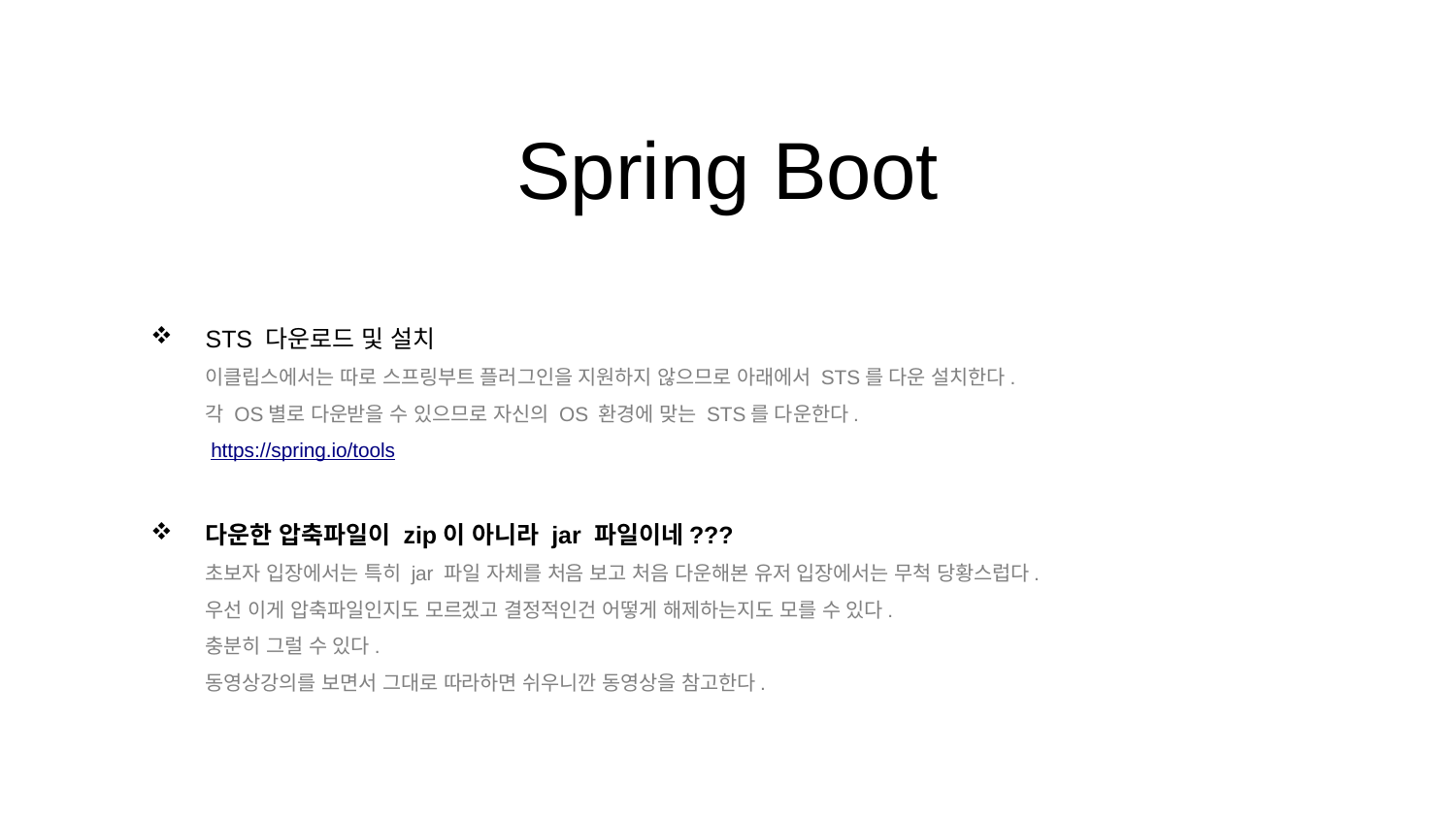

Spring Boot
STS 다운로드 및 설치
이클립스에서는 따로 스프링부트 플러그인을 지원하지 않으므로 아래에서 STS를 다운 설치한다.
각 OS별로 다운받을 수 있으므로 자신의 OS 환경에 맞는 STS를 다운한다.
 https://spring.io/tools

다운한 압축파일이 zip이 아니라 jar 파일이네???
초보자 입장에서는 특히 jar 파일 자체를 처음 보고 처음 다운해본 유저 입장에서는 무척 당황스럽다.
우선 이게 압축파일인지도 모르겠고 결정적인건 어떻게 해제하는지도 모를 수 있다.
충분히 그럴 수 있다.
동영상강의를 보면서 그대로 따라하면 쉬우니깐 동영상을 참고한다.